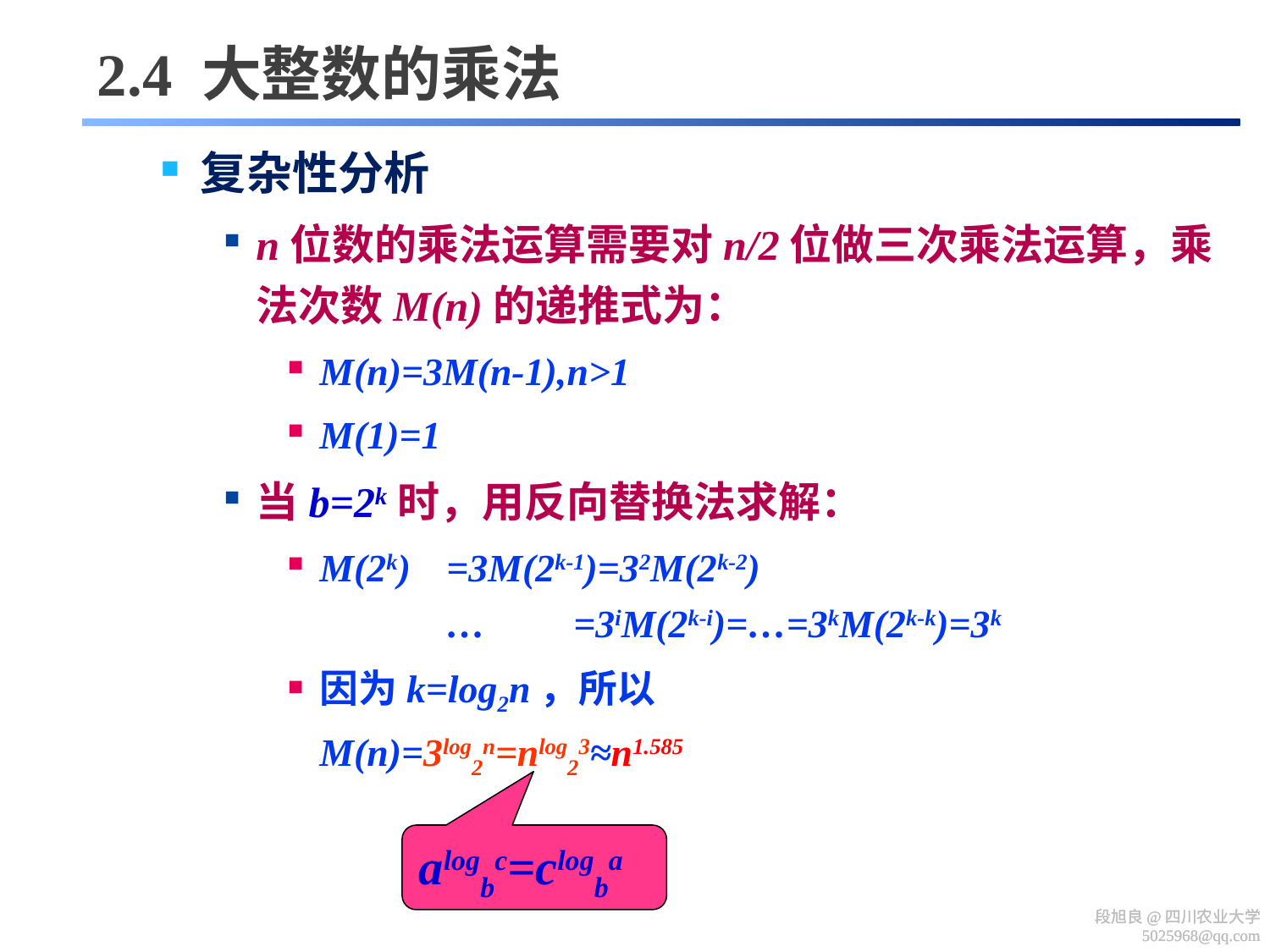

# 2.4 大整数的乘法
复杂性分析
n位数的乘法运算需要对n/2位做三次乘法运算，乘法次数M(n)的递推式为：
M(n)=3M(n-1),n>1
M(1)=1
当b=2k时，用反向替换法求解：
M(2k)	=3M(2k-1)=32M(2k-2)
	…	=3iM(2k-i)=…=3kM(2k-k)=3k
因为k=log2n，所以
M(n)=3log2n=nlog23≈n1.585
alogbc=clogba